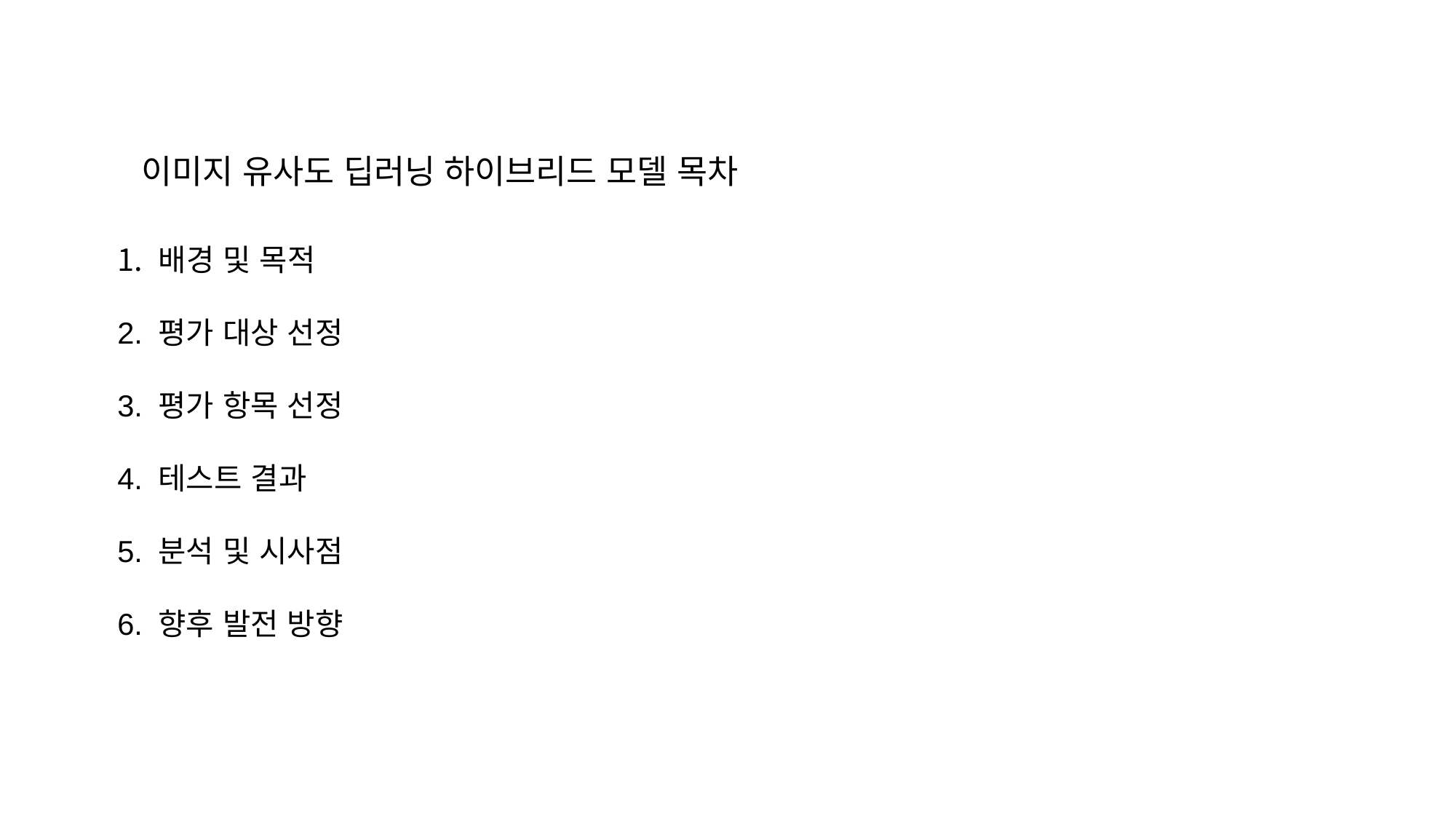

이미지 유사도 딥러닝 하이브리드 모델 목차
배경 및 목적

2. 평가 대상 선정

3. 평가 항목 선정

4. 테스트 결과

5. 분석 및 시사점

6. 향후 발전 방향